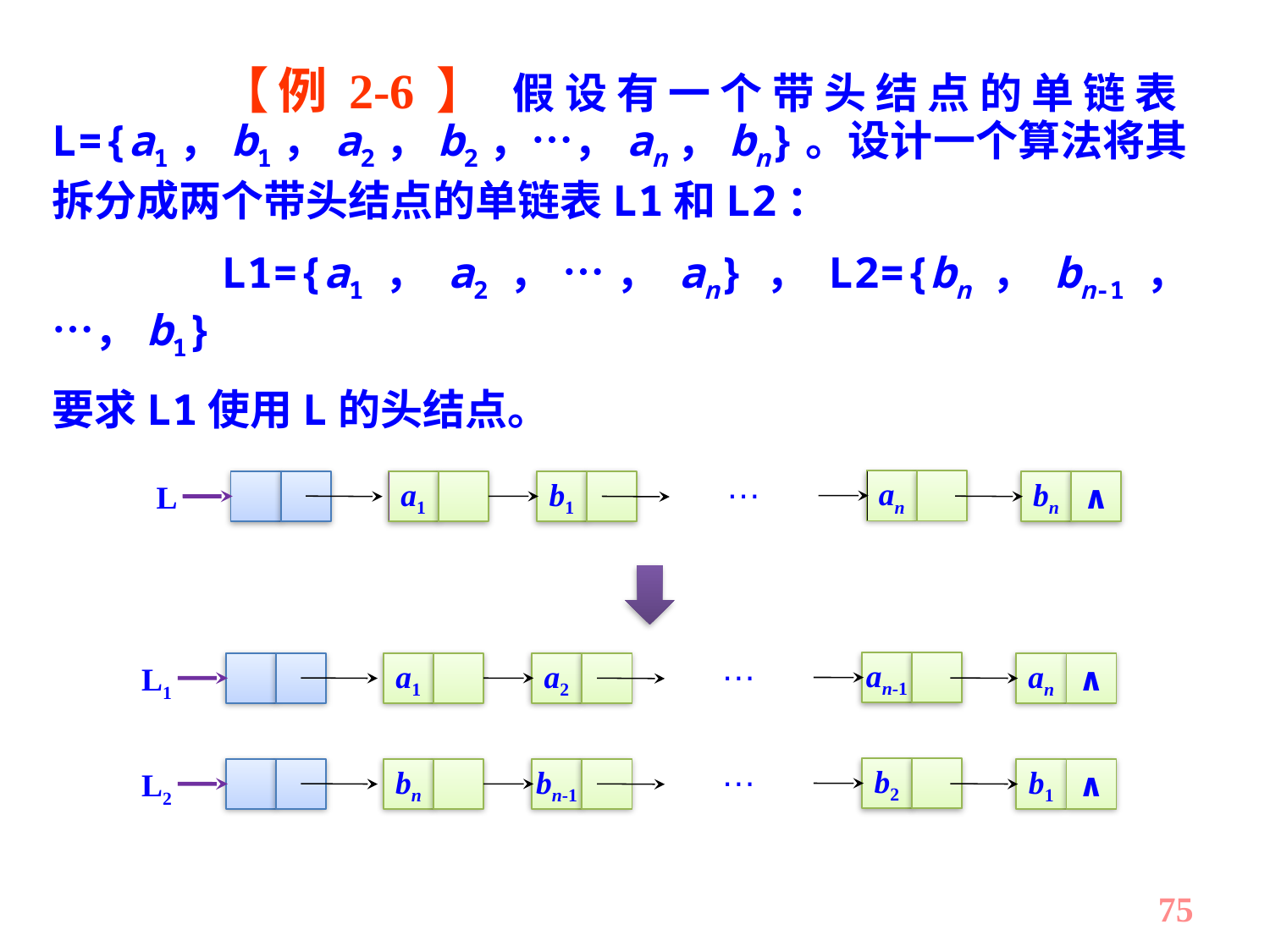

【例2-6】 假设有一个带头结点的单链表L={a1，b1，a2，b2，…，an，bn}。设计一个算法将其拆分成两个带头结点的单链表L1和L2：
　　　L1={a1，a2，…，an}，L2={bn，bn-1，…，b1}
要求L1使用L的头结点。
…
an

L

a1

b1

bn
∧

…
an-1

L1

a1

a2

an
∧

…
b2

L2

bn

bn-1

b1
∧

75